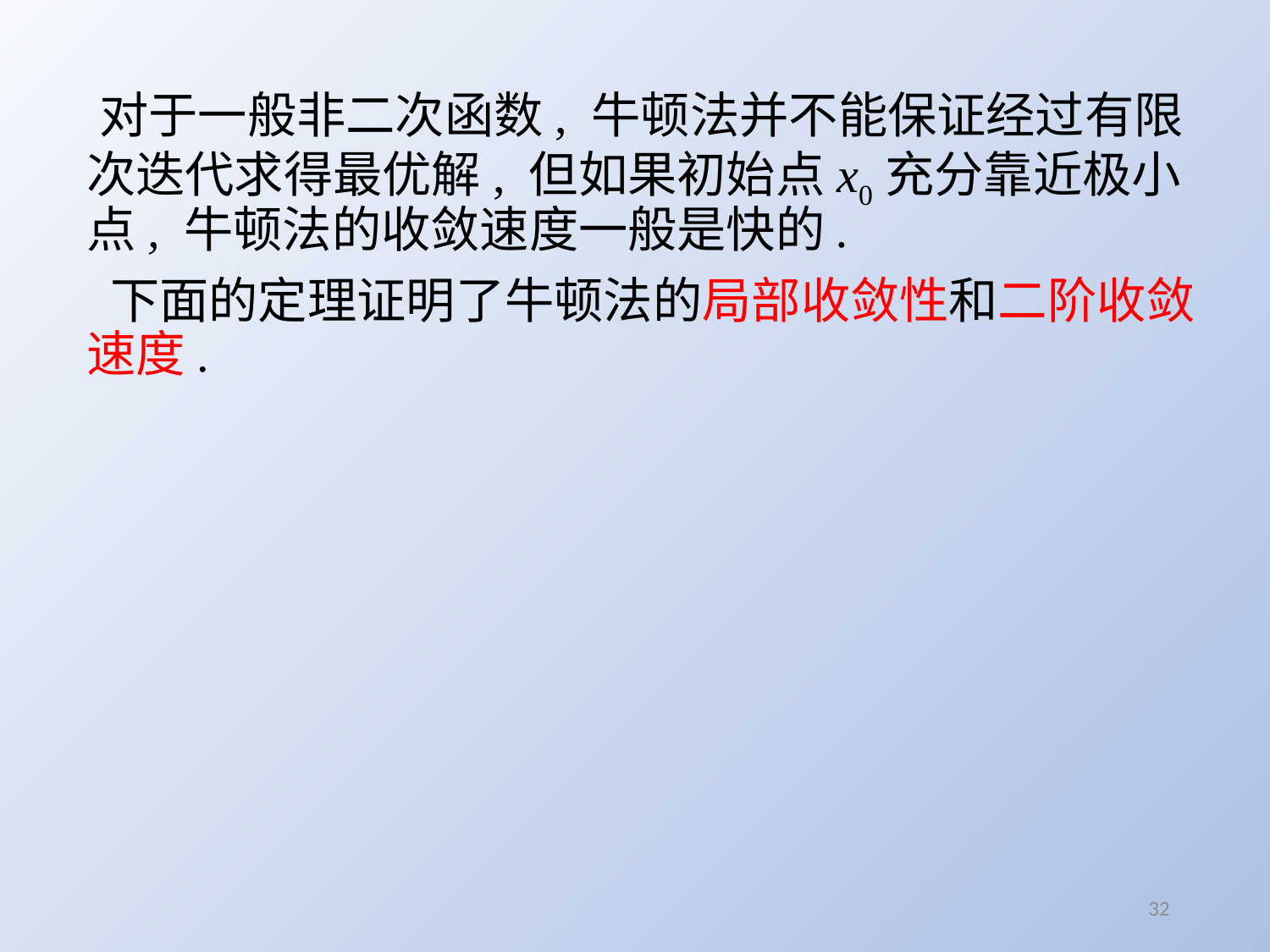

对于一般非二次函数, 牛顿法并不能保证经过有限次迭代求得最优解, 但如果初始点x0充分靠近极小点, 牛顿法的收敛速度一般是快的.
    下面的定理证明了牛顿法的局部收敛性和二阶收敛速度.
32